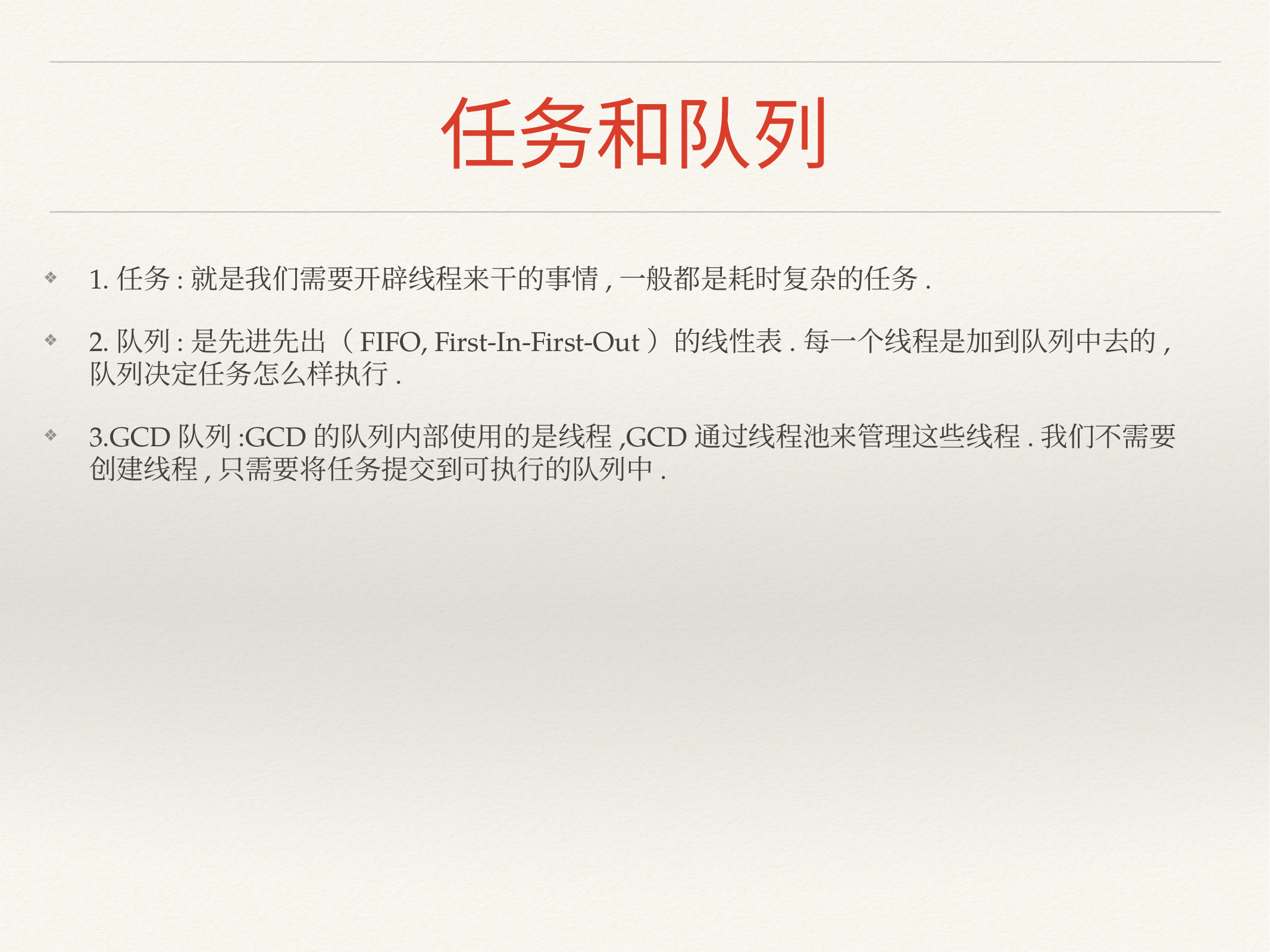

# 任务和队列
1.任务:就是我们需要开辟线程来干的事情,一般都是耗时复杂的任务.
2.队列:是先进先出（FIFO, First-In-First-Out）的线性表.每一个线程是加到队列中去的,队列决定任务怎么样执行.
3.GCD队列:GCD的队列内部使用的是线程,GCD通过线程池来管理这些线程.我们不需要创建线程,只需要将任务提交到可执行的队列中.